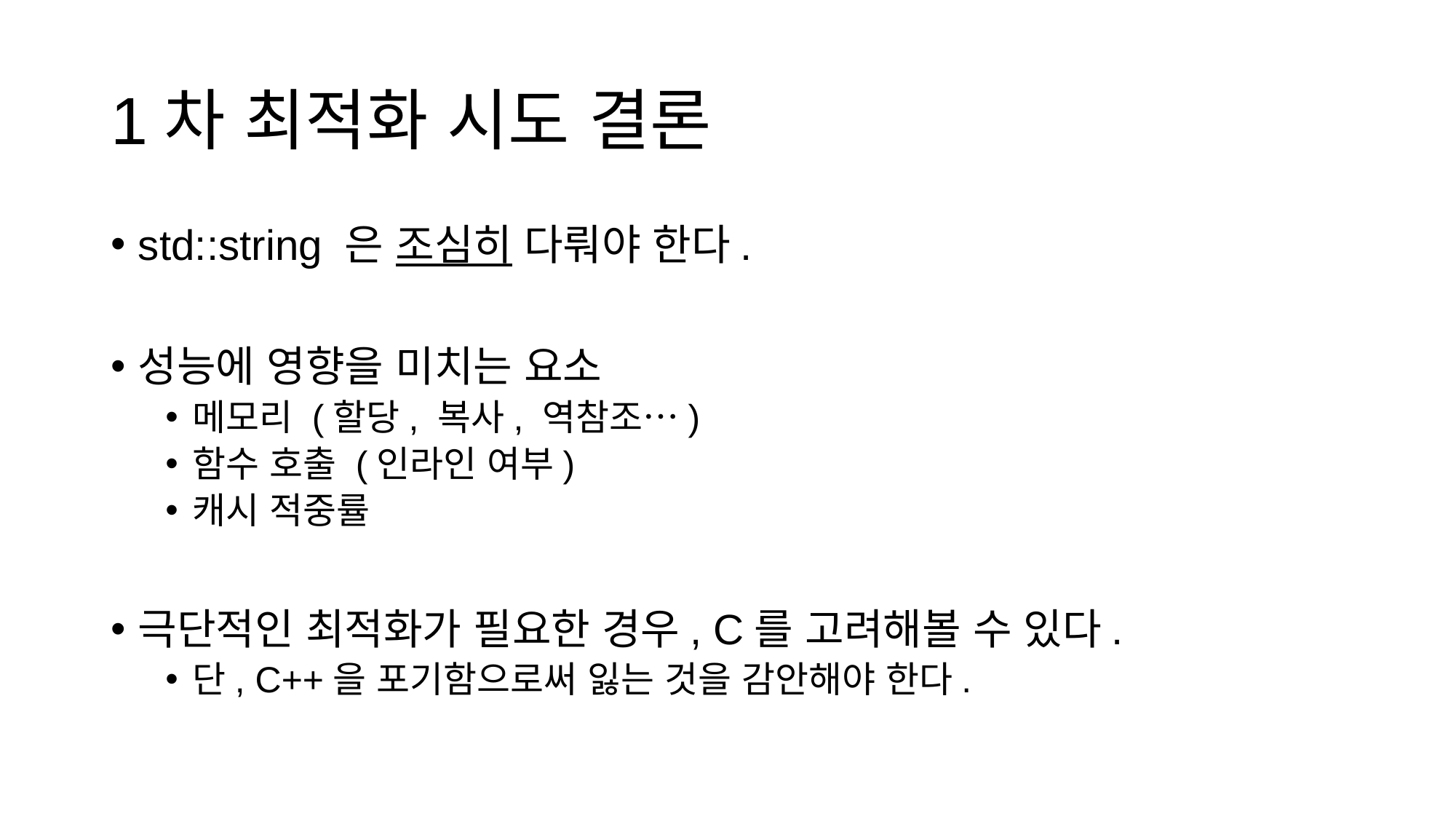

# 1차 최적화 시도 결론
std::string 은 조심히 다뤄야 한다.

성능에 영향을 미치는 요소
메모리 (할당, 복사, 역참조…)
함수 호출 (인라인 여부)
캐시 적중률

극단적인 최적화가 필요한 경우, C를 고려해볼 수 있다.
단, C++을 포기함으로써 잃는 것을 감안해야 한다.